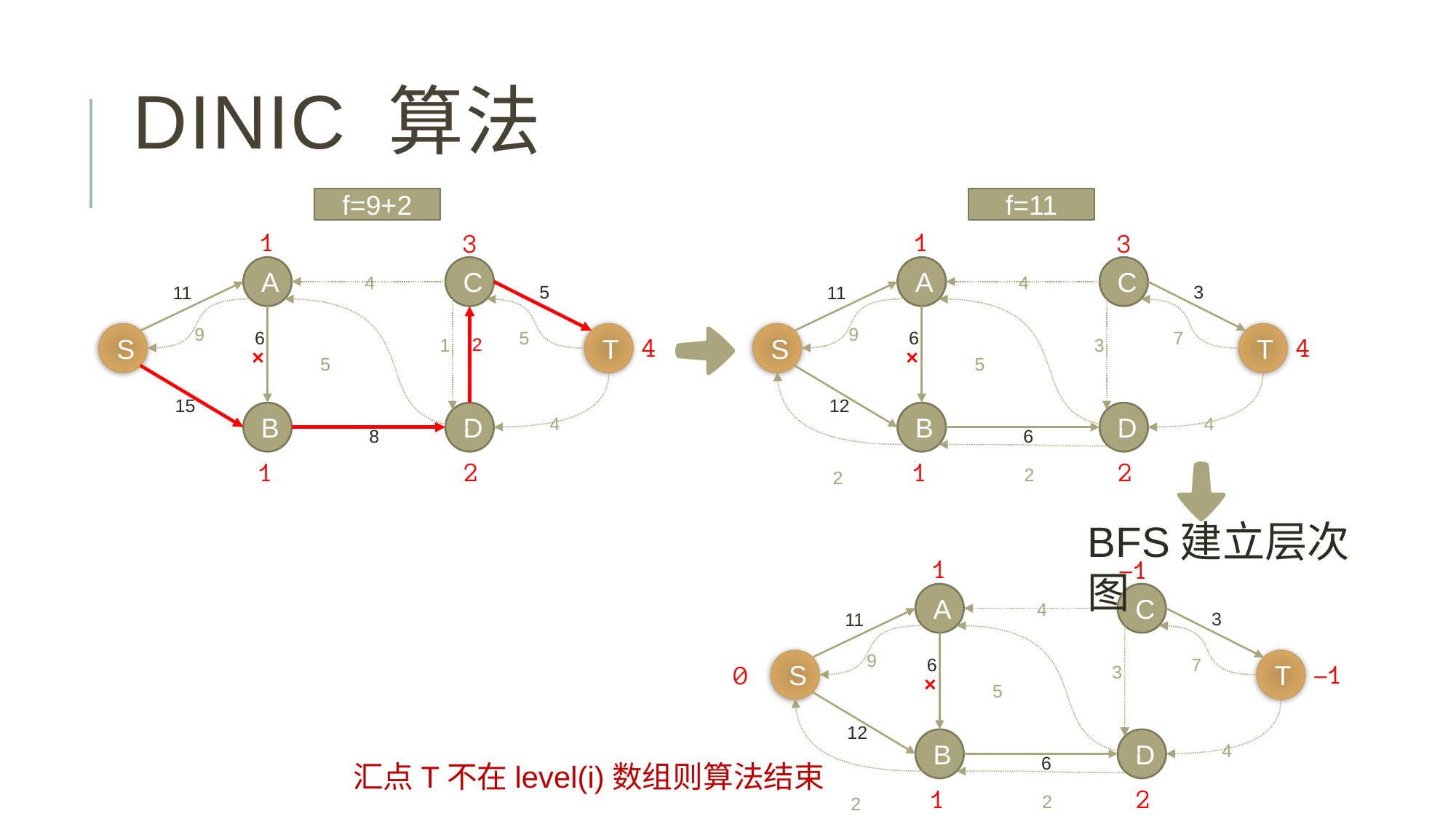

# Dinic 算法
f=9+2
f=11
1
3
A
C
5
11
6
T
S
2
15
D
B
8
4
×
1
2
1
3
A
C
3
11
6
T
S
12
D
B
6
4
×
1
2
4
4
9
9
5
7

1
3
5
5
4
4
2
2

BFS建立层次图
1
-1
A
C
3
11
6
T
S
12
D
B
6
-1
×
1
2
4
9
7
0
3
5
4
汇点T不在level(i)数组则算法结束
2
2